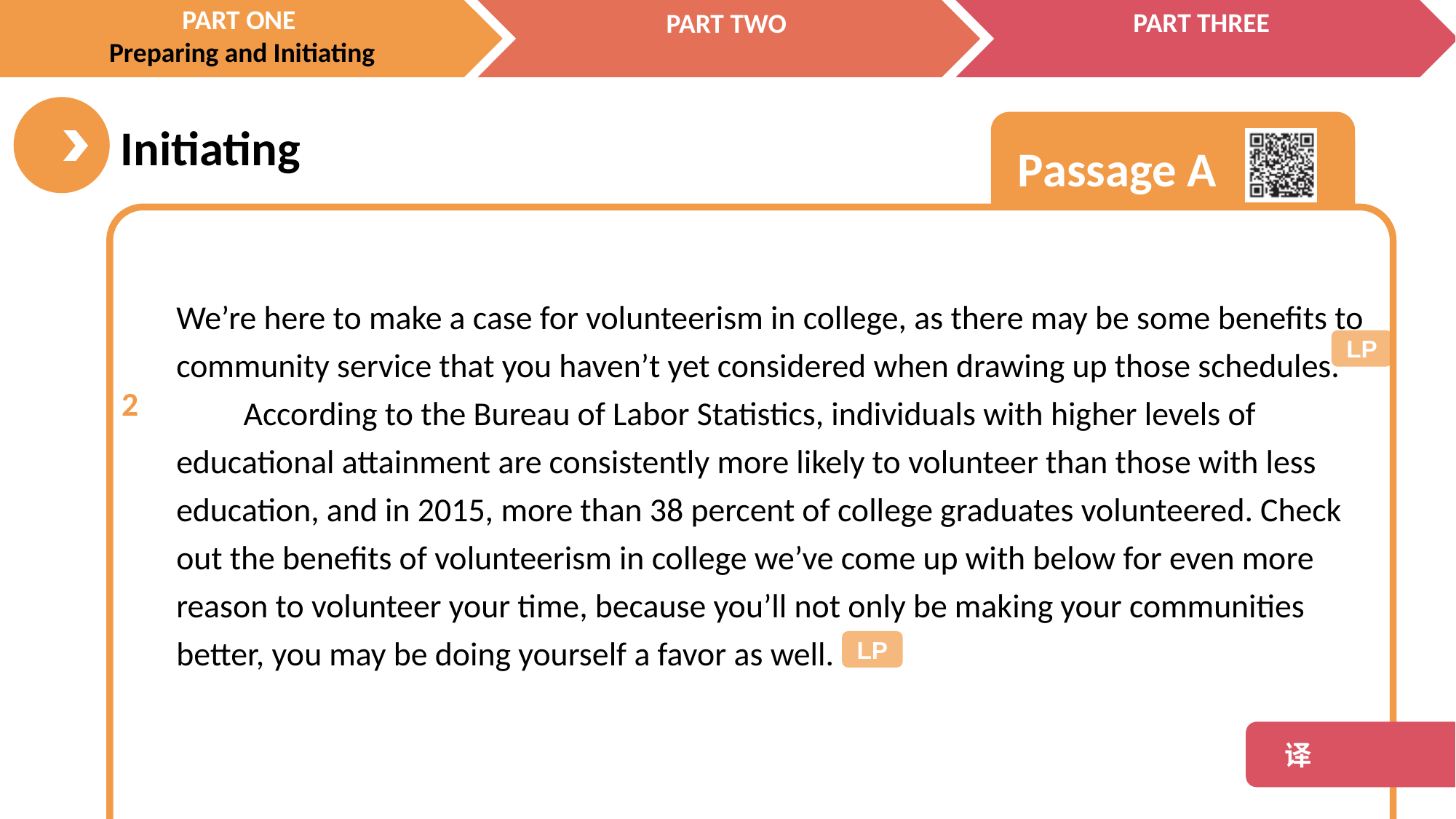

We’re here to make a case for volunteerism in college, as there may be some benefits to community service that you haven’t yet considered when drawing up those schedules.
         According to the Bureau of Labor Statistics, individuals with higher levels of educational attainment are consistently more likely to volunteer than those with less education, and in 2015, more than 38 percent of college graduates volunteered. Check out the benefits of volunteerism in college we’ve come up with below for even more reason to volunteer your time, because you’ll not only be making your communities better, you may be doing yourself a favor as well.

2

LP
LP
   译